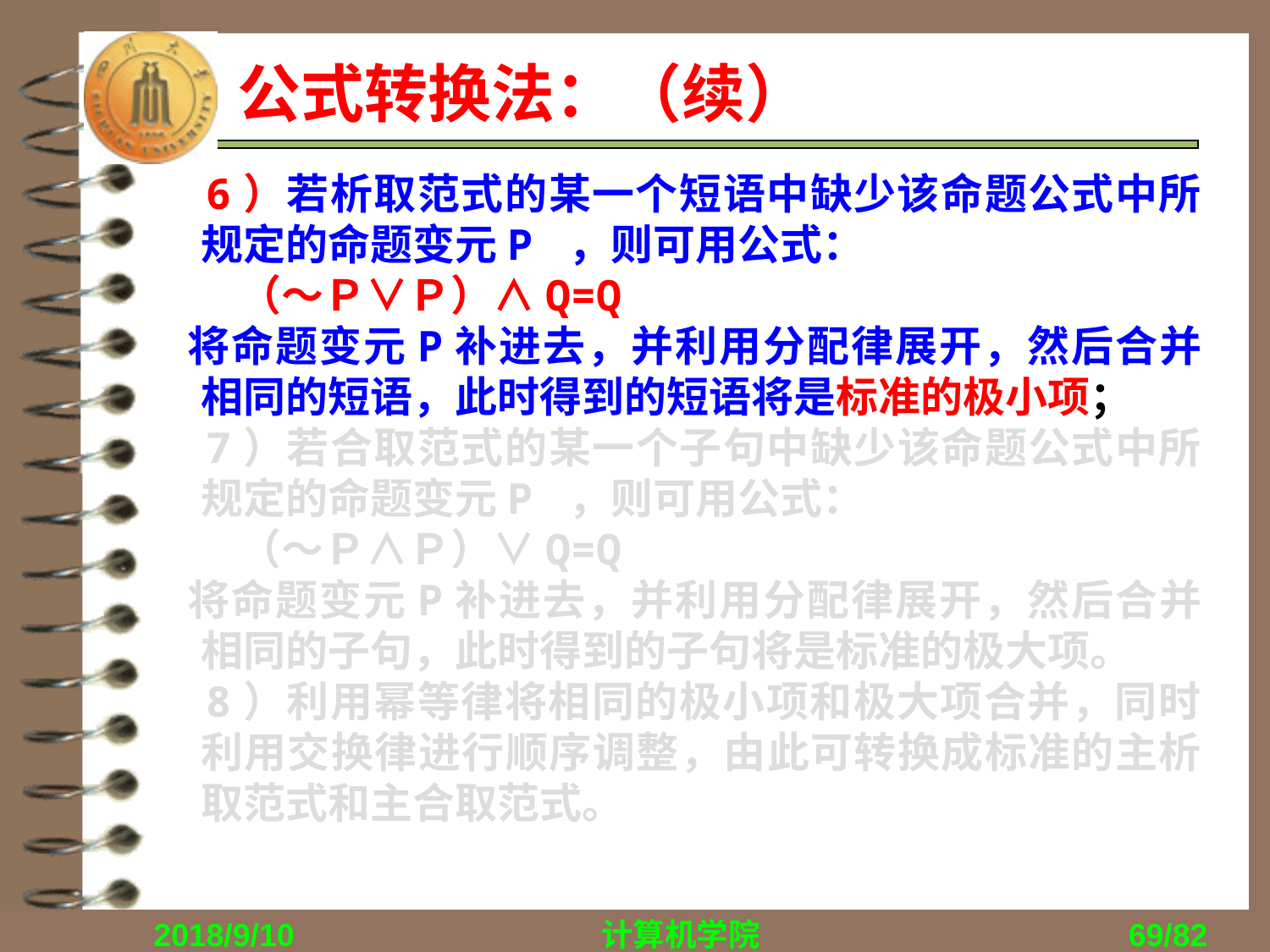

# 公式转换法：（续）
  6）若析取范式的某一个短语中缺少该命题公式中所规定的命题变元P ，则可用公式：
        （～Ｐ∨Ｐ）∧Q=Q
  将命题变元P补进去，并利用分配律展开，然后合并相同的短语，此时得到的短语将是标准的极小项；
  7）若合取范式的某一个子句中缺少该命题公式中所规定的命题变元P ，则可用公式：
        （～Ｐ∧Ｐ）∨Q=Q
  将命题变元P补进去，并利用分配律展开，然后合并相同的子句，此时得到的子句将是标准的极大项。
  8）利用幂等律将相同的极小项和极大项合并，同时利用交换律进行顺序调整，由此可转换成标准的主析取范式和主合取范式。
2018/9/10
计算机学院
69/82